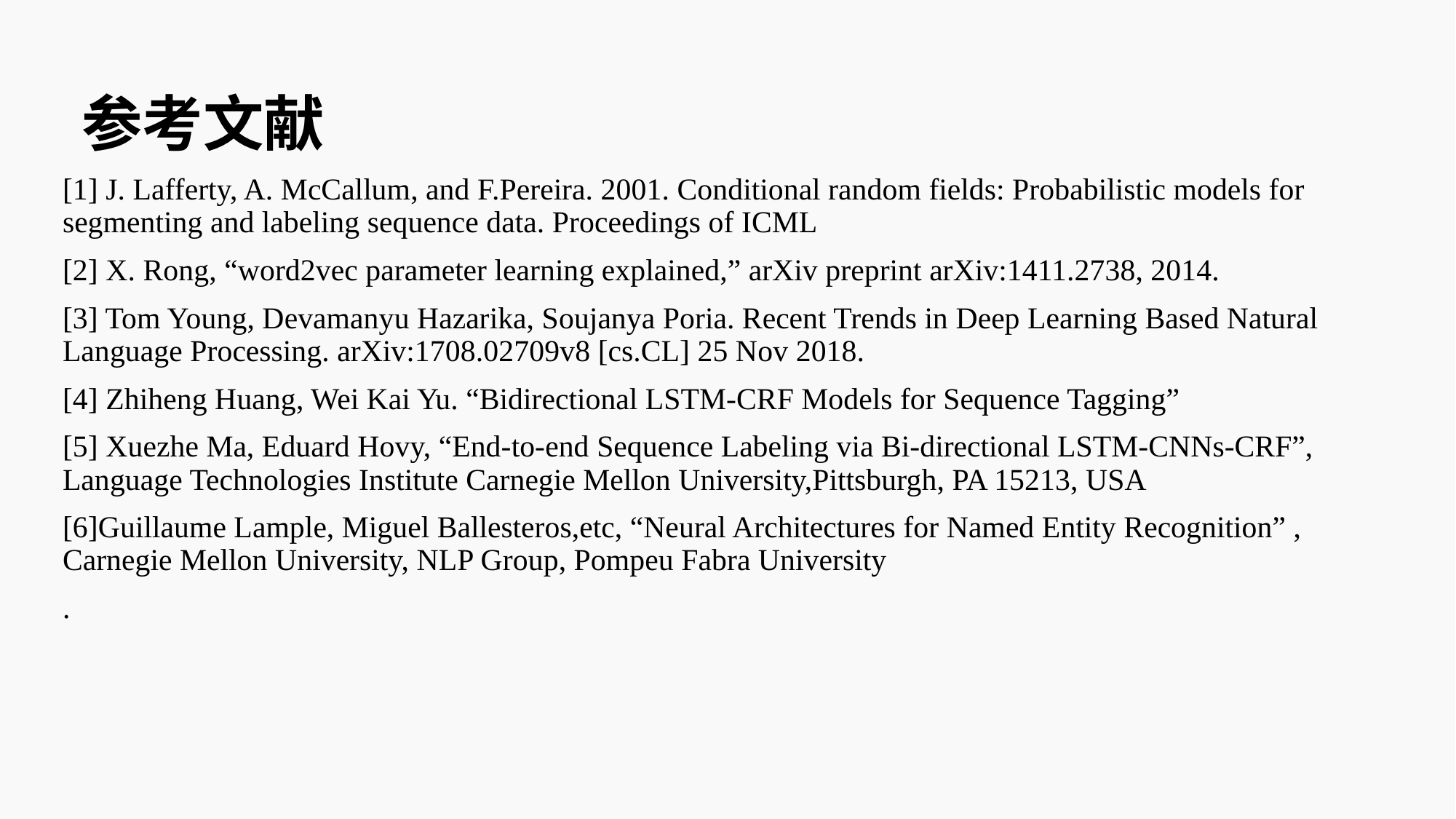

# 参考文献
[1] J. Lafferty, A. McCallum, and F.Pereira. 2001. Conditional random fields: Probabilistic models for segmenting and labeling sequence data. Proceedings of ICML
[2] X. Rong, “word2vec parameter learning explained,” arXiv preprint arXiv:1411.2738, 2014.
[3] Tom Young, Devamanyu Hazarika, Soujanya Poria. Recent Trends in Deep Learning Based Natural Language Processing. arXiv:1708.02709v8 [cs.CL] 25 Nov 2018.
[4] Zhiheng Huang, Wei Kai Yu. “Bidirectional LSTM-CRF Models for Sequence Tagging”
[5] Xuezhe Ma, Eduard Hovy, “End-to-end Sequence Labeling via Bi-directional LSTM-CNNs-CRF”, Language Technologies Institute Carnegie Mellon University,Pittsburgh, PA 15213, USA
[6]Guillaume Lample, Miguel Ballesteros,etc, “Neural Architectures for Named Entity Recognition” , Carnegie Mellon University, NLP Group, Pompeu Fabra University
.